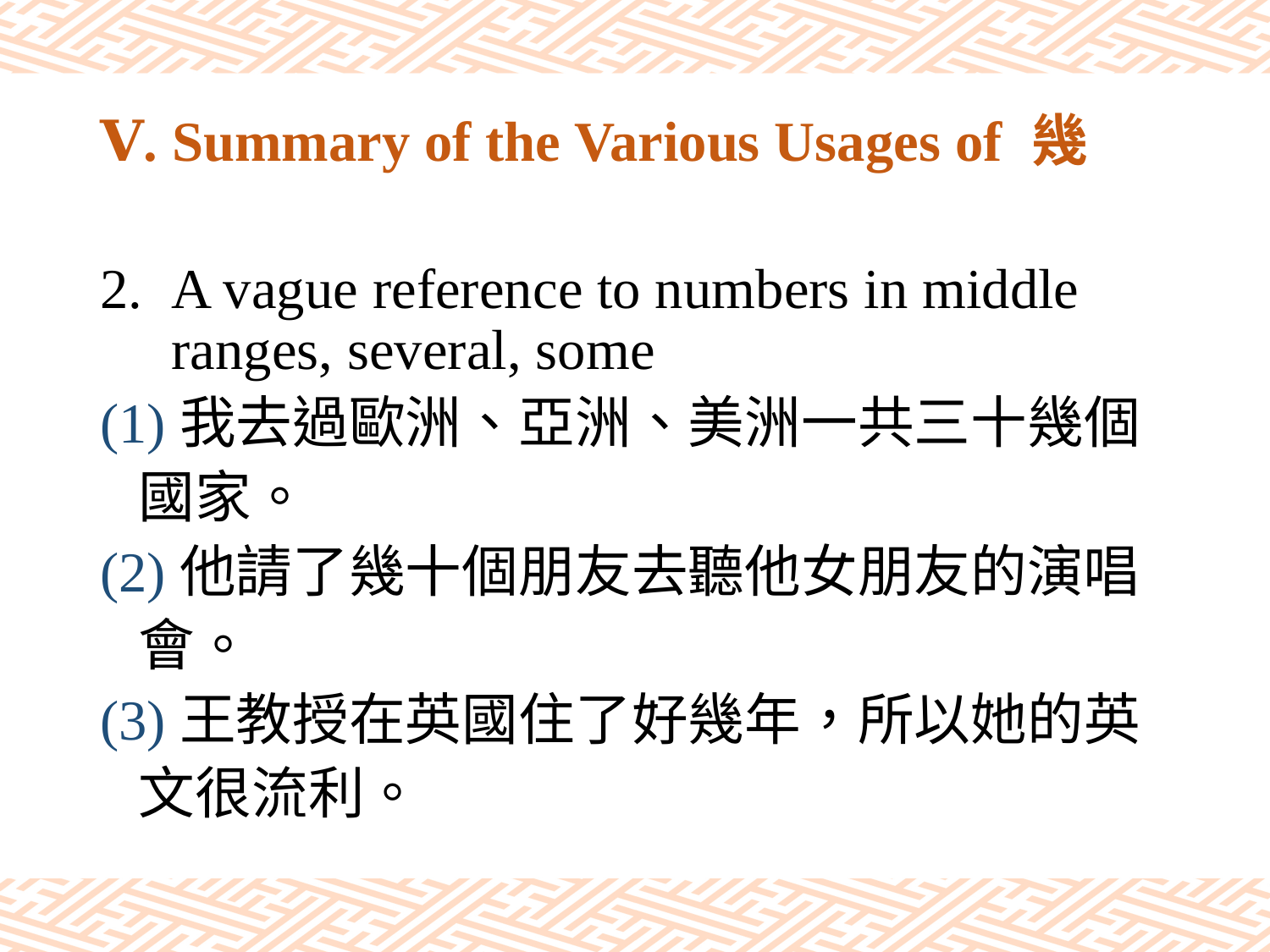

# Ⅴ. Summary of the Various Usages of 幾
A vague reference to numbers in middle ranges, several, some
(1)我去過歐洲、亞洲、美洲一共三十幾個
  國家。
(2)他請了幾十個朋友去聽他女朋友的演唱
  會。
(3)王教授在英國住了好幾年，所以她的英
  文很流利。